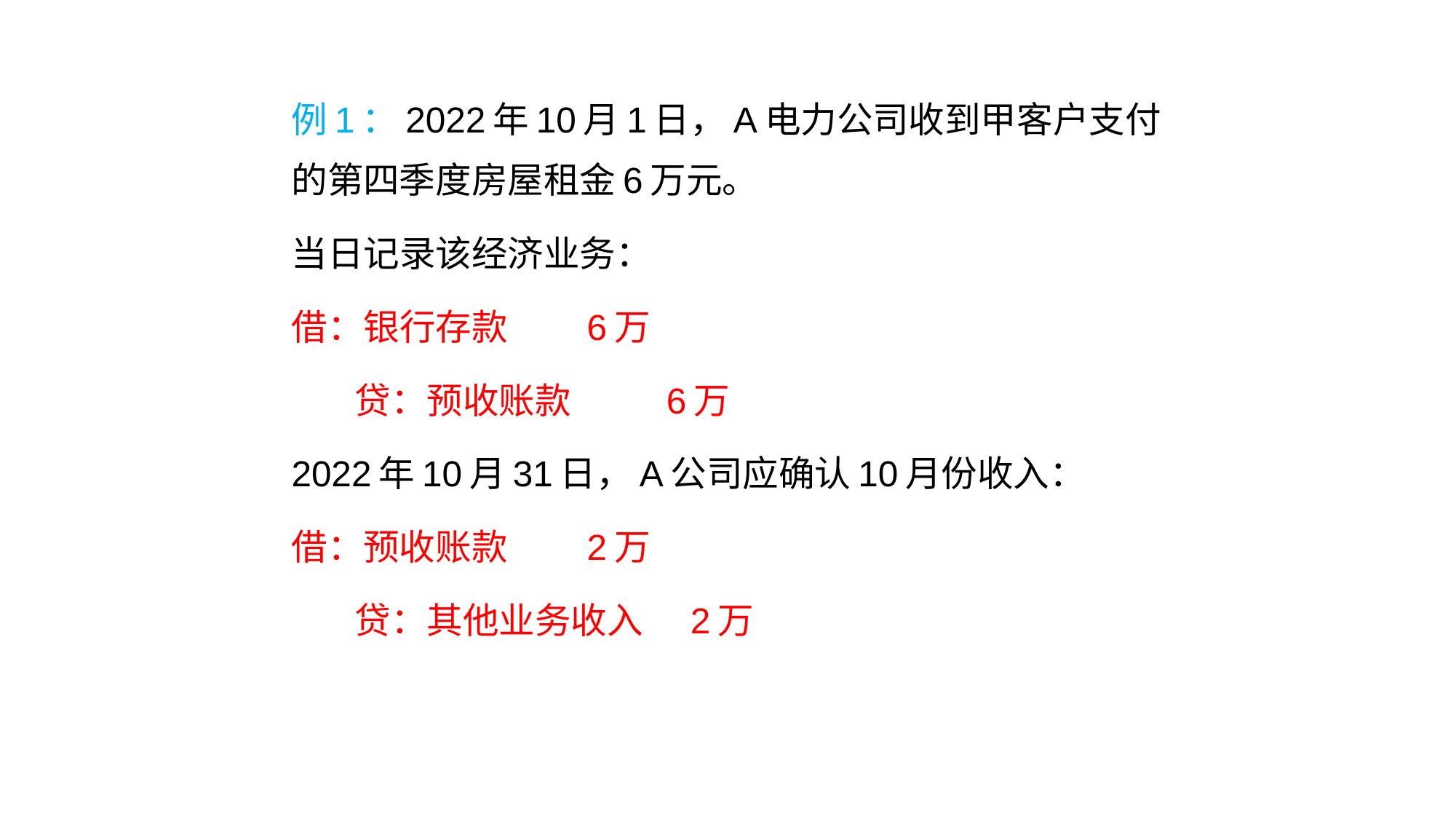

例1：2022年10月1日，A电力公司收到甲客户支付的第四季度房屋租金6万元。
当日记录该经济业务：
借：银行存款         6万
       贷：预收账款           6万
2022年10月31日，A公司应确认10月份收入：
借：预收账款         2万
       贷：其他业务收入     2万